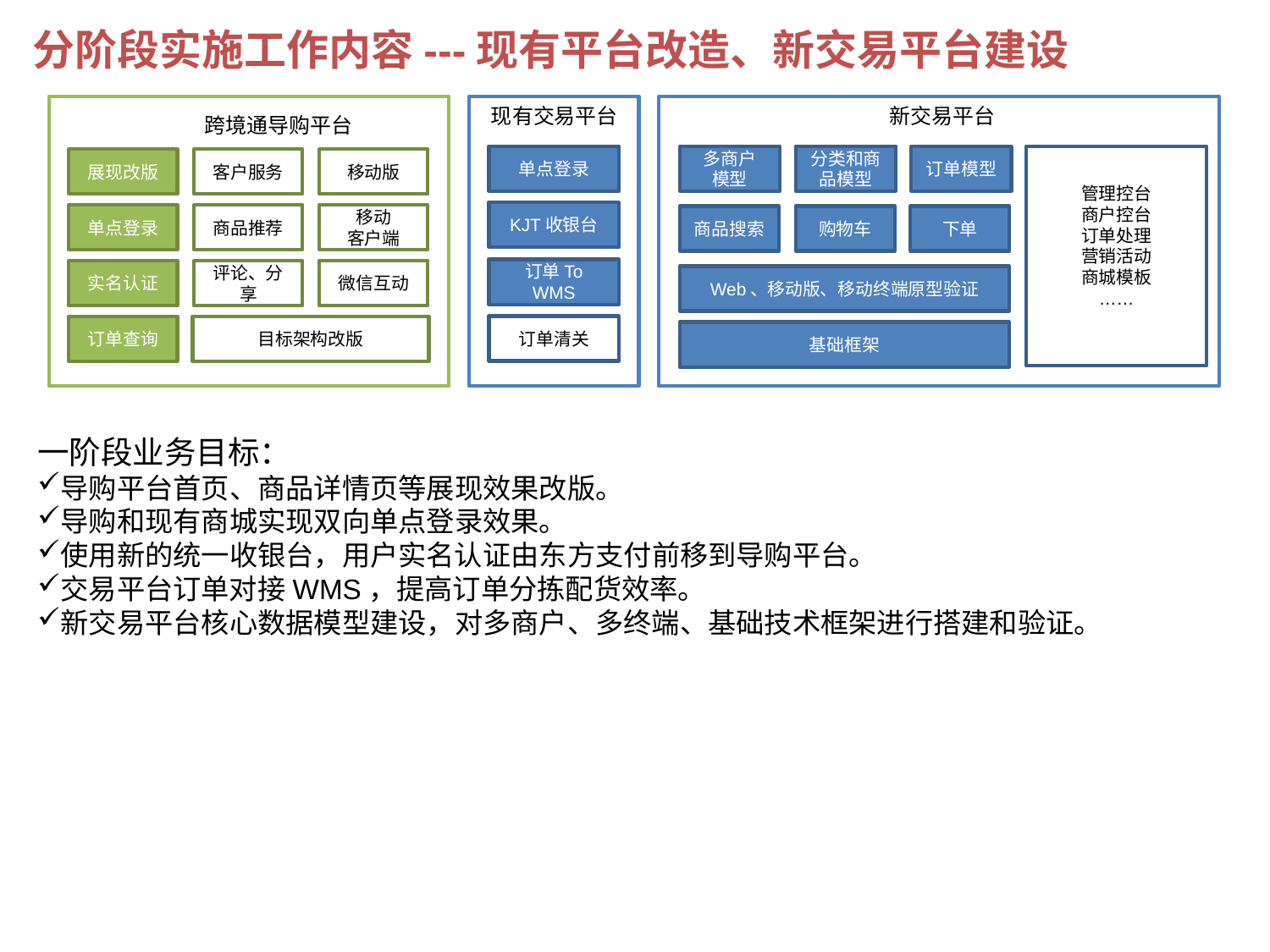

分阶段实施工作内容---现有平台改造、新交易平台建设

现有交易平台

新交易平台

跨境通导购平台
单点登录
多商户
模型
分类和商品模型
订单模型
管理控台
商户控台
订单处理
营销活动
商城模板
……

展现改版
客户服务
移动版
KJT收银台
单点登录
商品推荐
移动
客户端
商品搜索
购物车
下单
订单To WMS
实名认证
评论、分享
微信互动
Web、移动版、移动终端原型验证
订单清关
订单查询
目标架构改版
基础框架
一阶段业务目标：
导购平台首页、商品详情页等展现效果改版。
导购和现有商城实现双向单点登录效果。
使用新的统一收银台，用户实名认证由东方支付前移到导购平台。
交易平台订单对接WMS，提高订单分拣配货效率。
新交易平台核心数据模型建设，对多商户、多终端、基础技术框架进行搭建和验证。